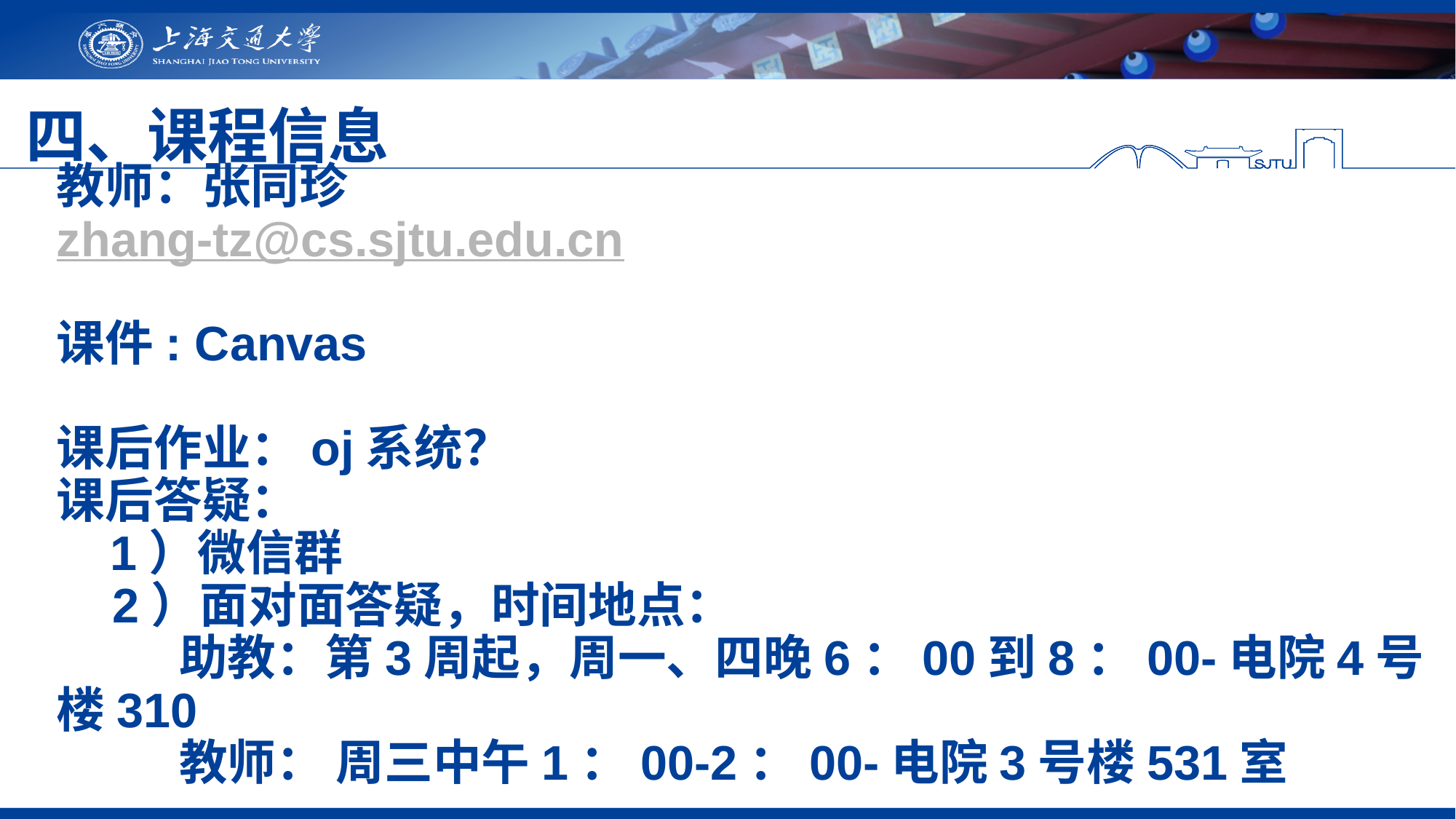

四、课程信息
教师：张同珍
zhang-tz@cs.sjtu.edu.cn
课件: Canvas
课后作业：oj系统？
课后答疑：
    1）微信群
    2）面对面答疑，时间地点：
          助教：第3周起，周一、四晚6：00到8：00-电院4号楼310
          教师： 周三中午1：00-2：00-电院3号楼531室